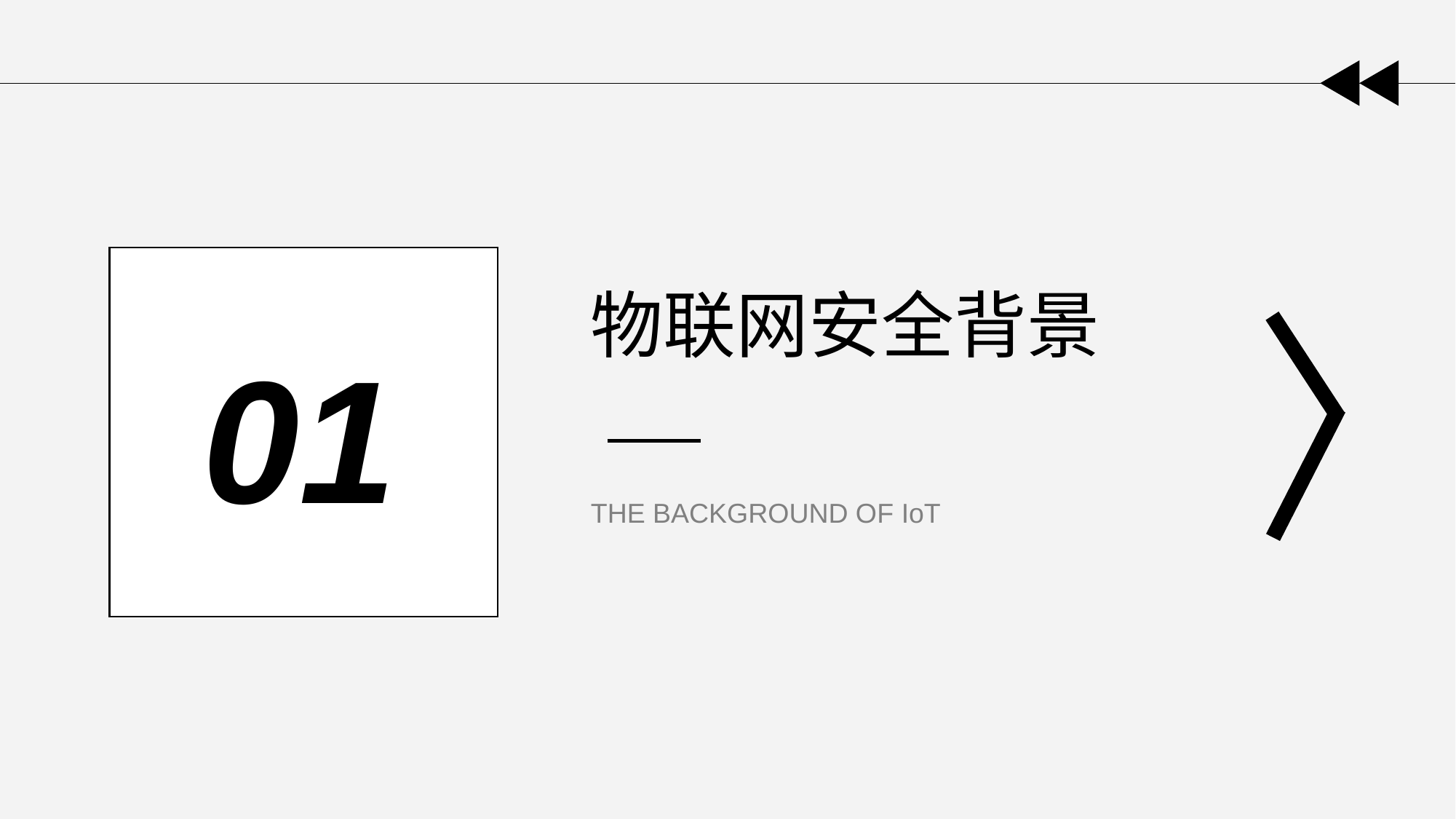

01
物联网安全背景
THE BACKGROUND OF IoT
https://www.ypppt.com/